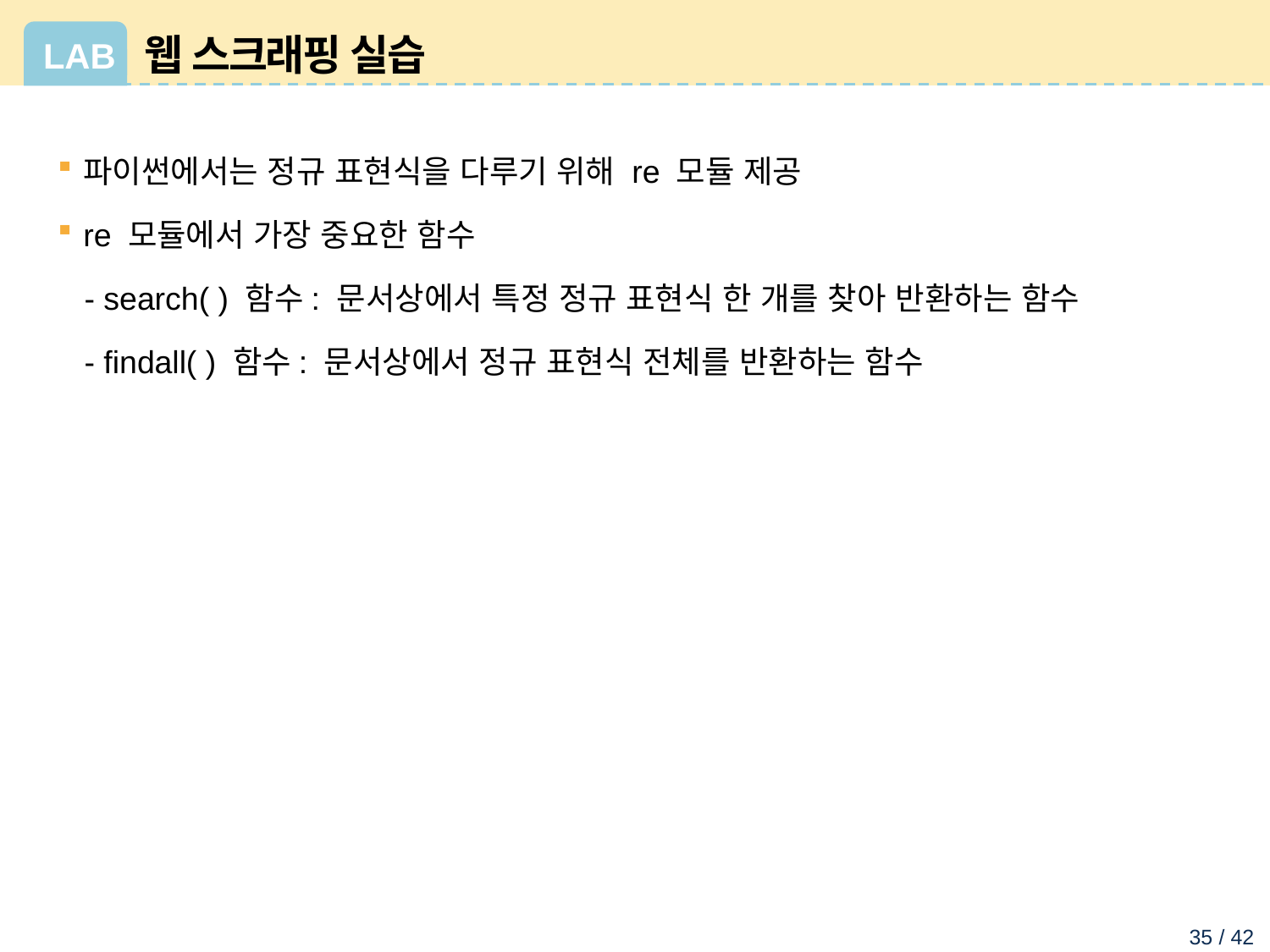

# 웹 스크래핑 실습
파이썬에서는 정규 표현식을 다루기 위해 re 모듈 제공
re 모듈에서 가장 중요한 함수
   - search( ) 함수: 문서상에서 특정 정규 표현식 한 개를 찾아 반환하는 함수
   - findall( ) 함수: 문서상에서 정규 표현식 전체를 반환하는 함수